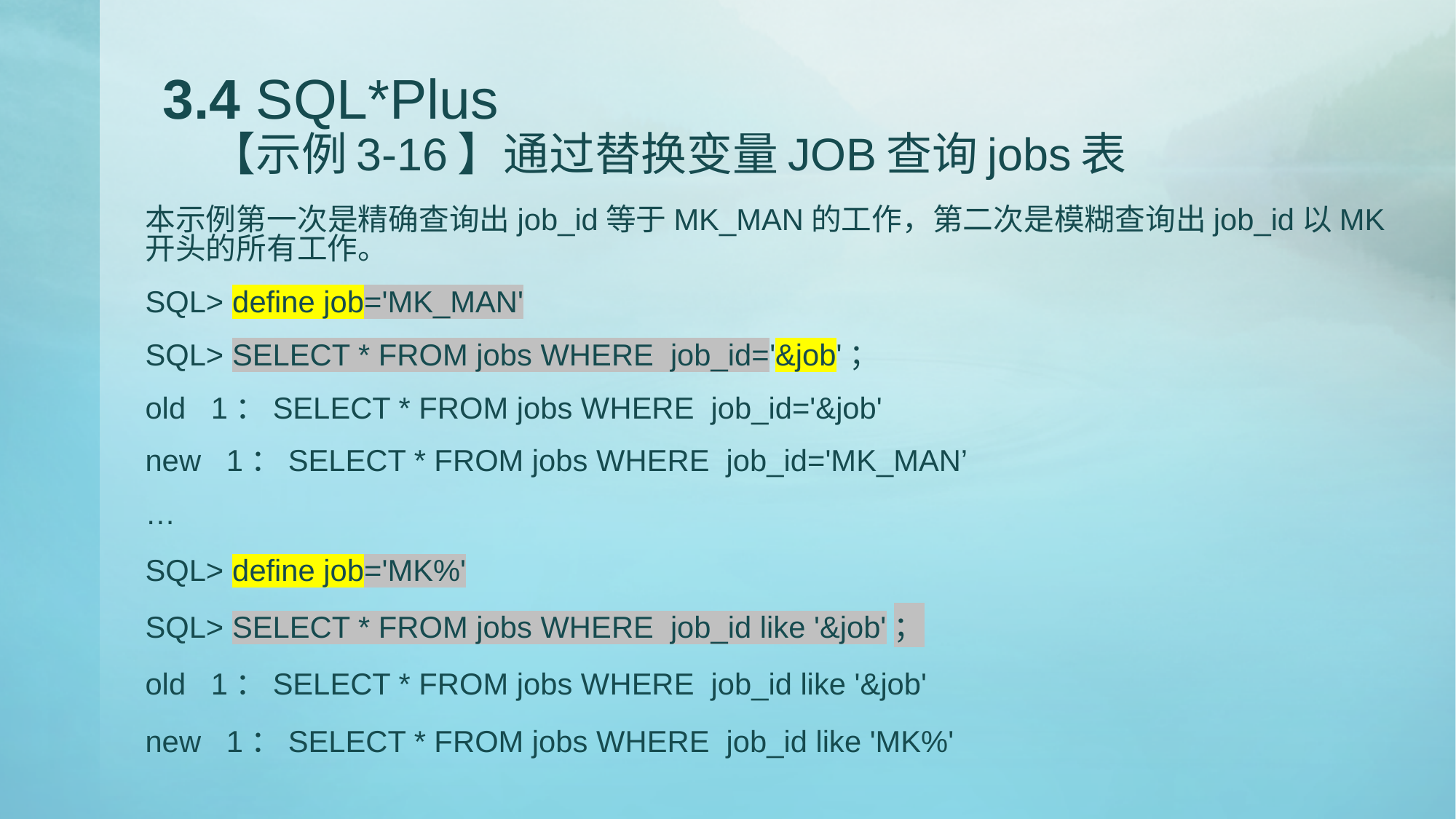

# 3.4 SQL*Plus 【示例3-16】通过替换变量JOB查询jobs表
本示例第一次是精确查询出job_id等于MK_MAN的工作，第二次是模糊查询出job_id以MK开头的所有工作。
SQL> define job='MK_MAN'
SQL> SELECT * FROM jobs WHERE  job_id='&job'；
old   1：SELECT * FROM jobs WHERE  job_id='&job'
new   1：SELECT * FROM jobs WHERE  job_id='MK_MAN’
…
SQL> define job='MK%'
SQL> SELECT * FROM jobs WHERE  job_id like '&job'；
old   1：SELECT * FROM jobs WHERE  job_id like '&job'
new   1：SELECT * FROM jobs WHERE  job_id like 'MK%'